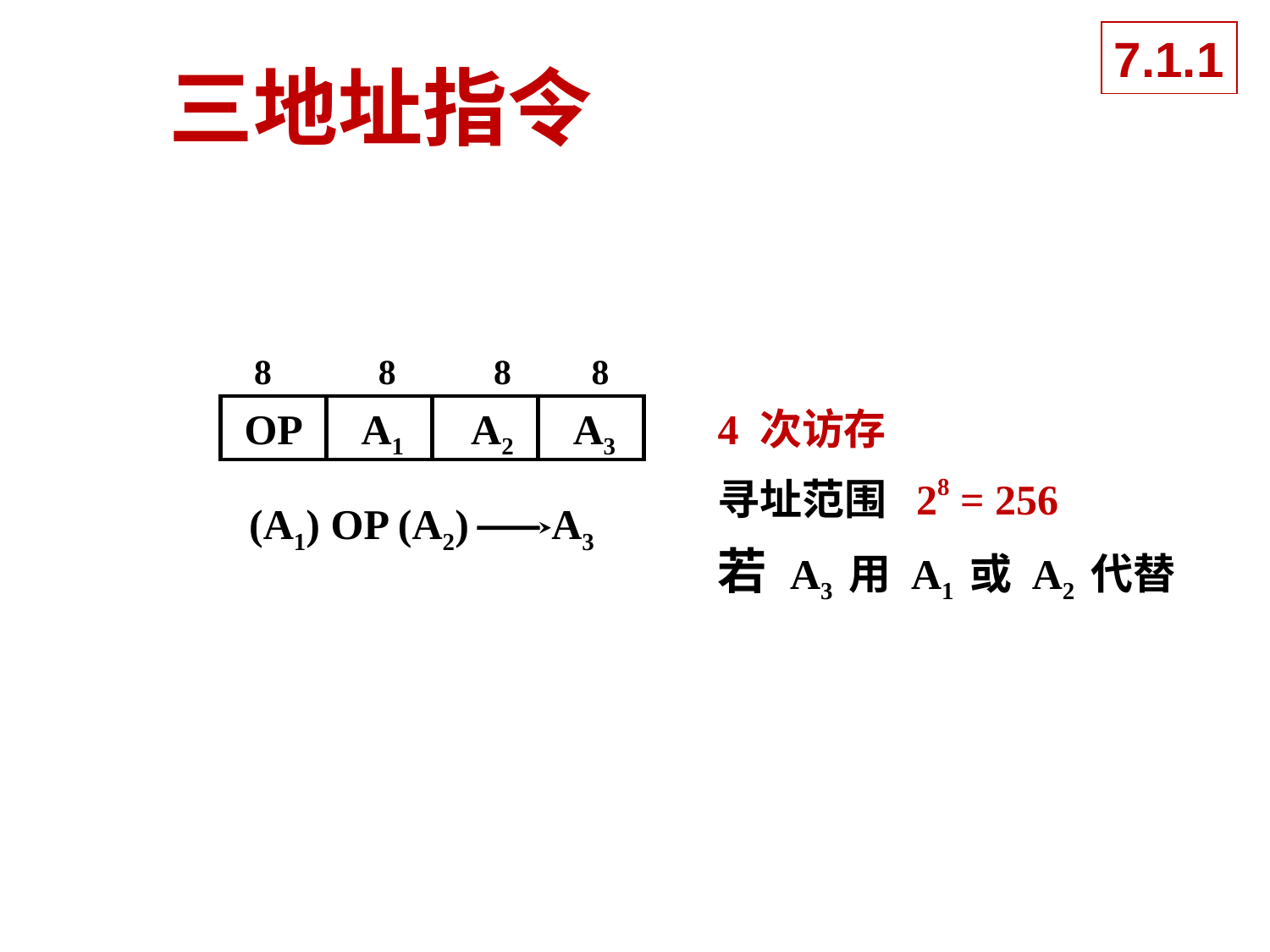

7.1.1
# 三地址指令
8            8           8         8

OP

 A1

 A2

 A3
4 次访存
寻址范围  28 = 256
(A1) OP (A2)        A3

若 A3 用 A1 或 A2 代替